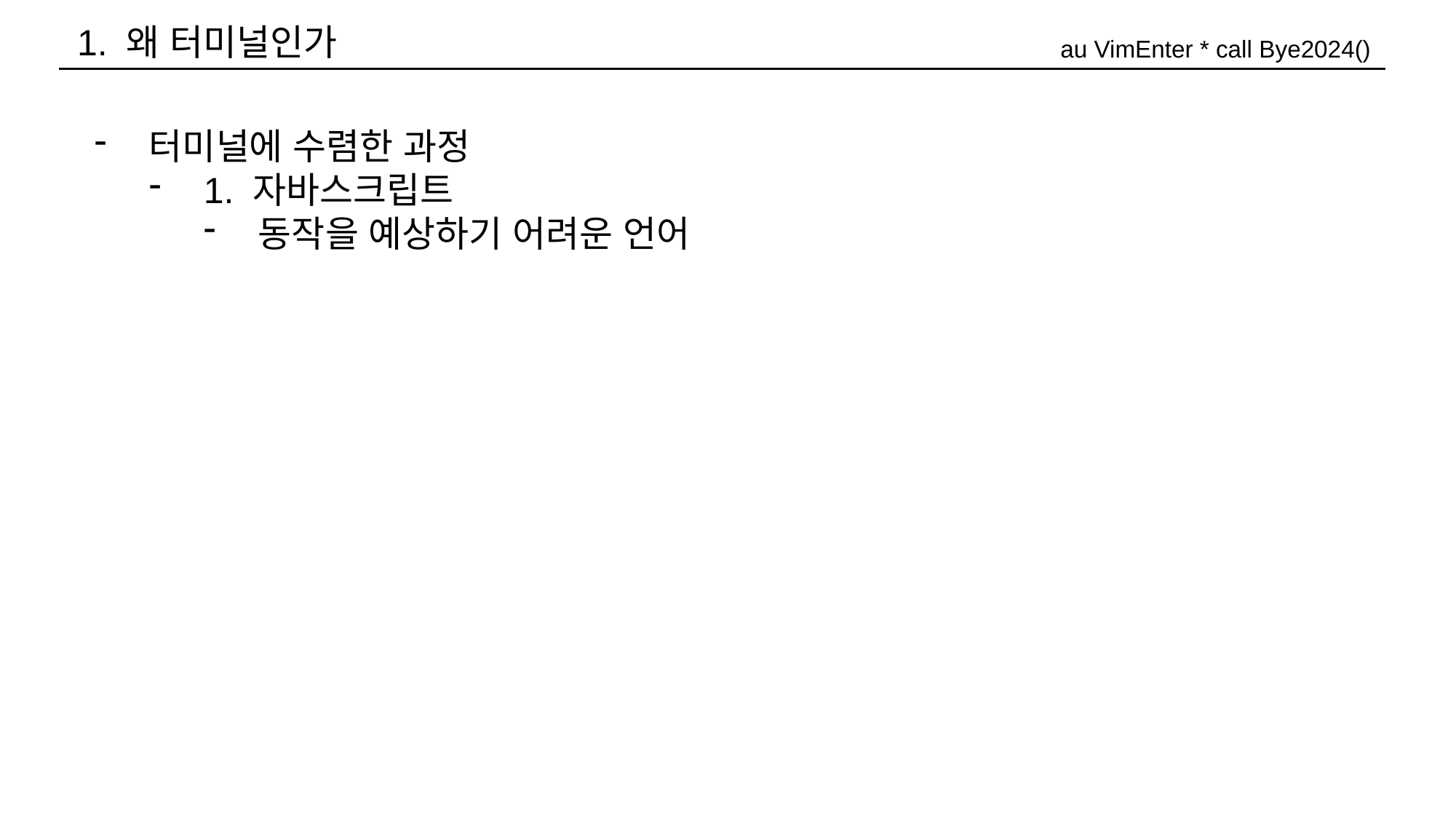

1. 왜 터미널인가
au VimEnter * call Bye2024()
터미널에 수렴한 과정
1. 자바스크립트
동작을 예상하기 어려운 언어